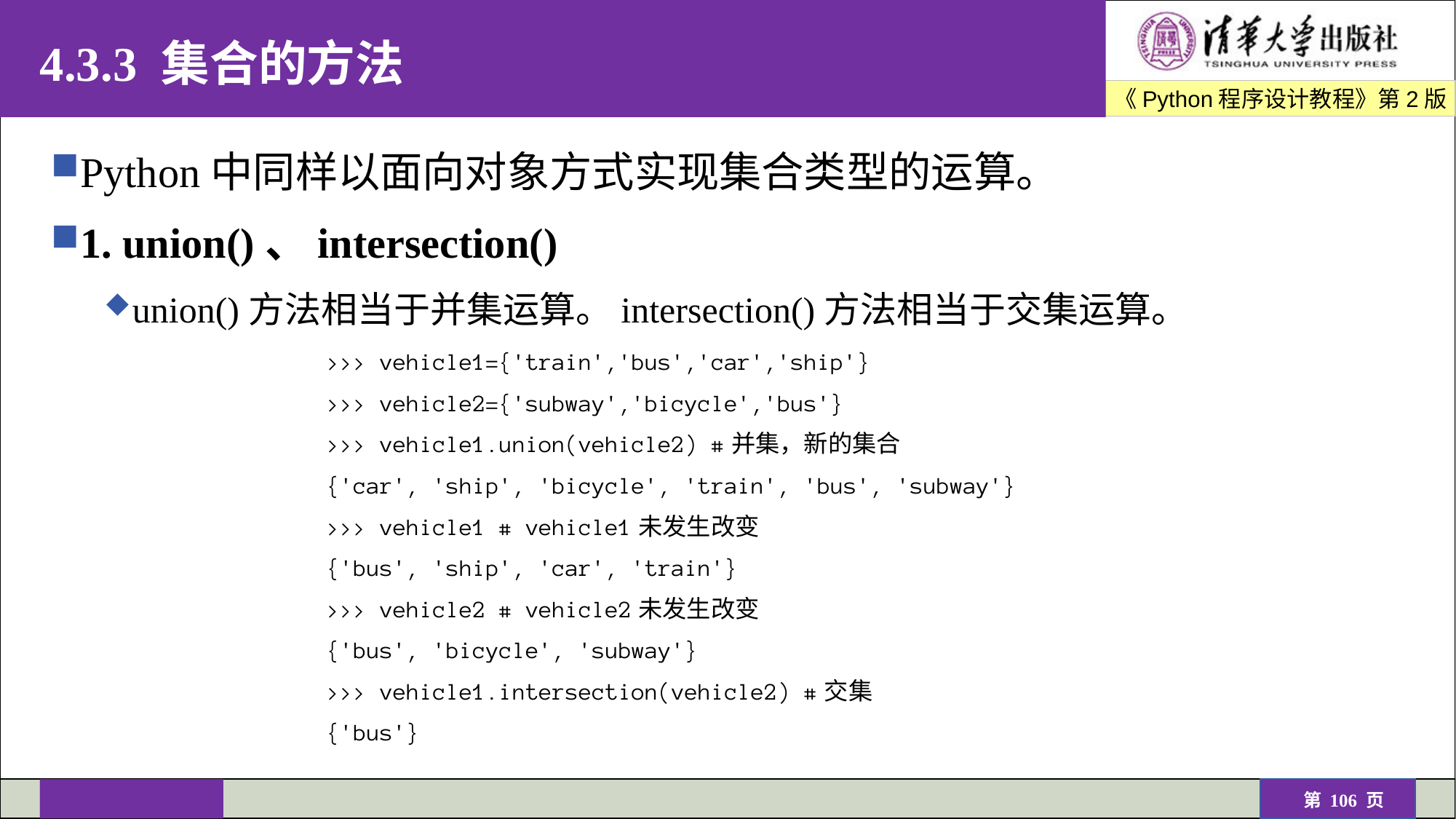

# 4.3.3 集合的方法
Python中同样以面向对象方式实现集合类型的运算。
1. union()、intersection()
union()方法相当于并集运算。intersection()方法相当于交集运算。
>>> vehicle1={'train','bus','car','ship'}
>>> vehicle2={'subway','bicycle','bus'}
>>> vehicle1.union(vehicle2) #并集，新的集合
{'car', 'ship', 'bicycle', 'train', 'bus', 'subway'}
>>> vehicle1 # vehicle1未发生改变
{'bus', 'ship', 'car', 'train'}
>>> vehicle2 # vehicle2未发生改变
{'bus', 'bicycle', 'subway'}
>>> vehicle1.intersection(vehicle2) #交集
{'bus'}